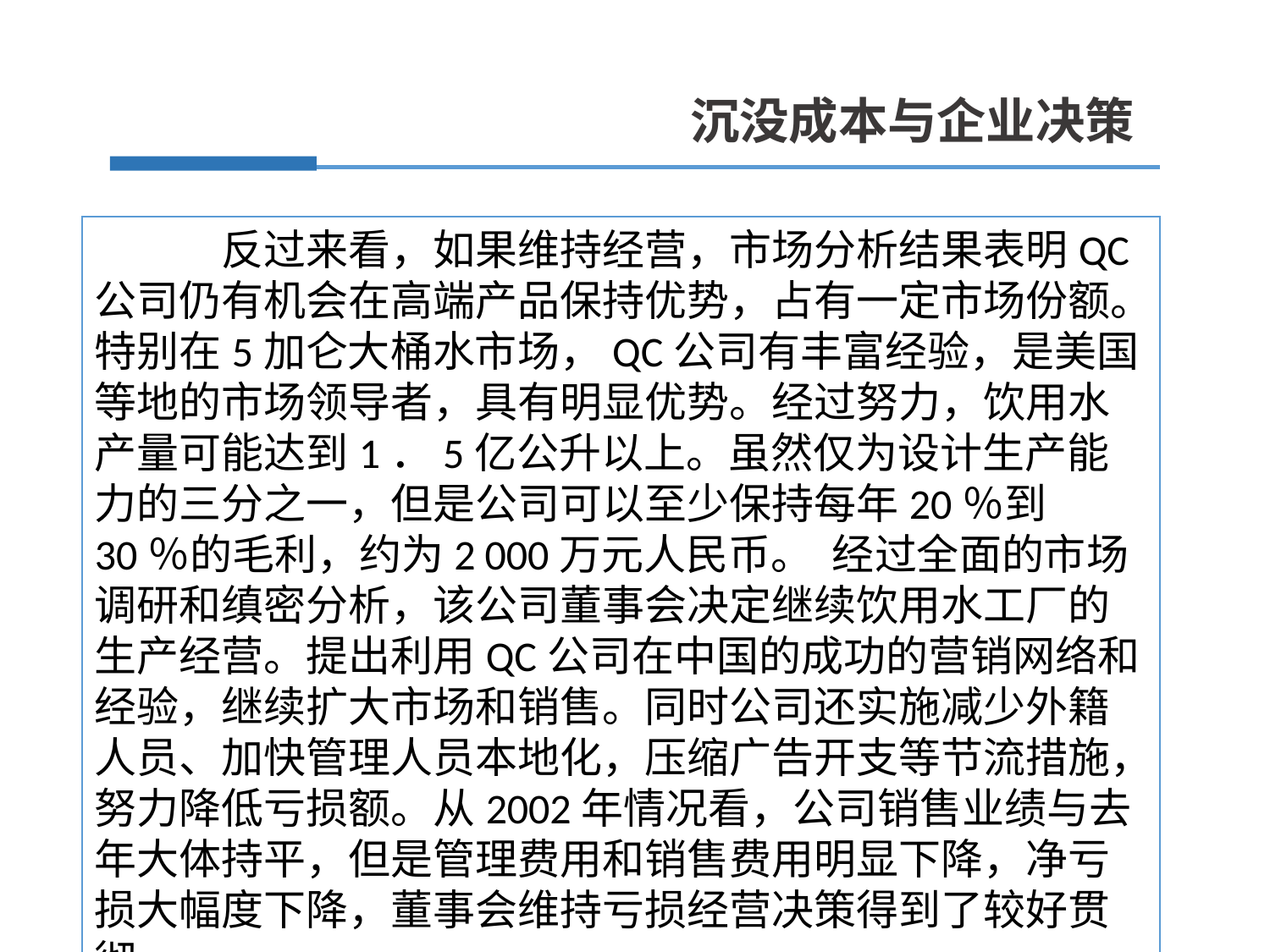

沉没成本与企业决策

	反过来看，如果维持经营，市场分析结果表明QC公司仍有机会在高端产品保持优势，占有一定市场份额。特别在5加仑大桶水市场，QC公司有丰富经验，是美国等地的市场领导者，具有明显优势。经过努力，饮用水产量可能达到1．5亿公升以上。虽然仅为设计生产能力的三分之一，但是公司可以至少保持每年20％到30％的毛利，约为2 000万元人民币。  经过全面的市场调研和缜密分析，该公司董事会决定继续饮用水工厂的生产经营。提出利用QC公司在中国的成功的营销网络和经验，继续扩大市场和销售。同时公司还实施减少外籍人员、加快管理人员本地化，压缩广告开支等节流措施，努力降低亏损额。从2002年情况看，公司销售业绩与去年大体持平，但是管理费用和销售费用明显下降，净亏损大幅度下降，董事会维持亏损经营决策得到了较好贯彻。